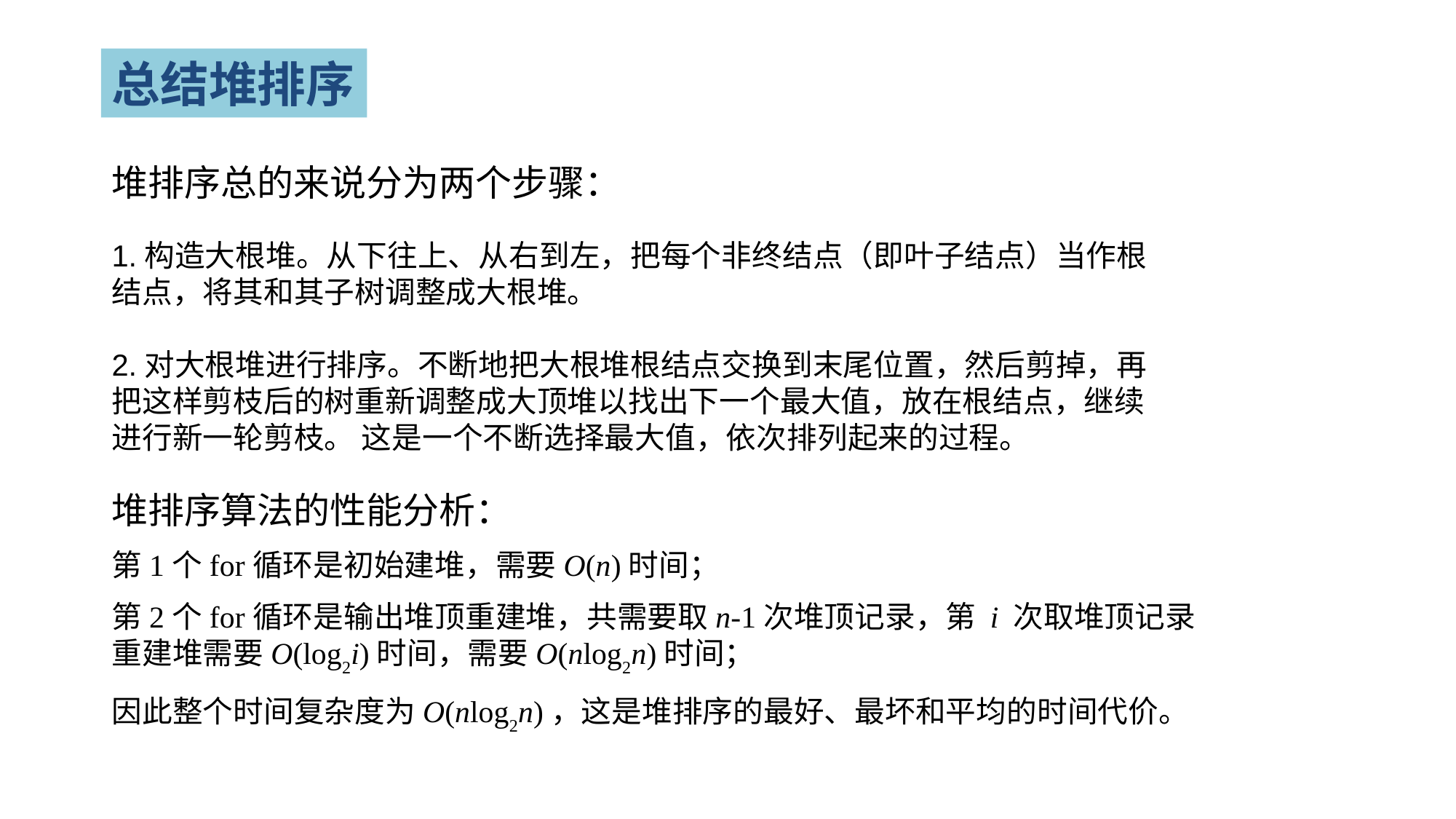

总结堆排序
堆排序总的来说分为两个步骤：

1.构造大根堆。从下往上、从右到左，把每个非终结点（即叶子结点）当作根结点，将其和其子树调整成大根堆。

2.对大根堆进行排序。不断地把大根堆根结点交换到末尾位置，然后剪掉，再把这样剪枝后的树重新调整成大顶堆以找出下一个最大值，放在根结点，继续进行新一轮剪枝。 这是一个不断选择最大值，依次排列起来的过程。
堆排序算法的性能分析：
第1个for循环是初始建堆，需要O(n)时间；
第2个for循环是输出堆顶重建堆，共需要取n-1次堆顶记录，第 i 次取堆顶记录重建堆需要O(log2i)时间，需要O(nlog2n)时间；
因此整个时间复杂度为O(nlog2n)，这是堆排序的最好、最坏和平均的时间代价。